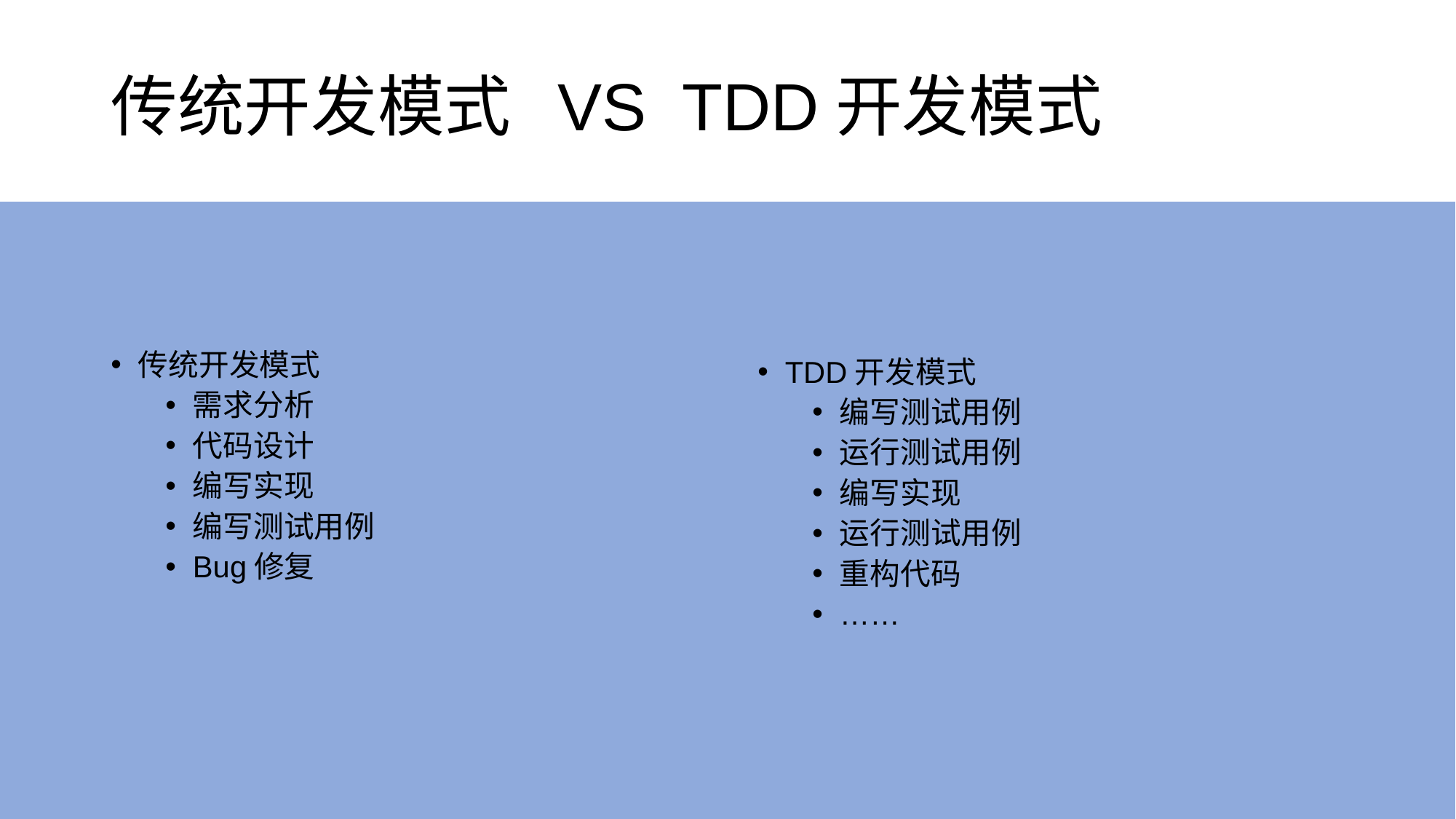

# 传统开发模式  VS  TDD开发模式

传统开发模式
需求分析
代码设计
编写实现
编写测试用例
Bug修复

TDD开发模式
编写测试用例
运行测试用例
编写实现
运行测试用例
重构代码
……